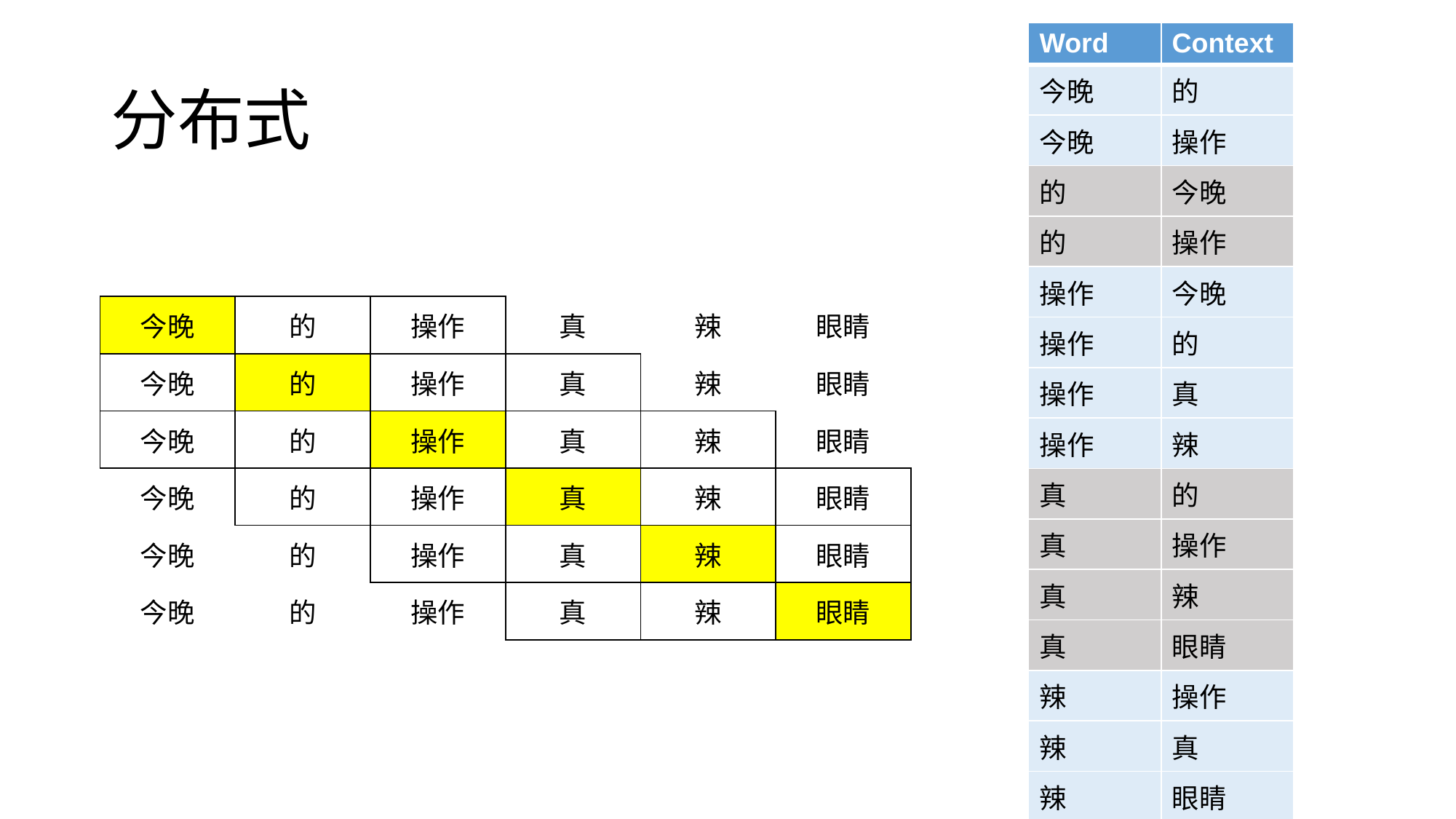

| Word | Context |
| --- | --- |
| 今晚 | 的 |
| 今晚 | 操作 |
| 的 | 今晚 |
| 的 | 操作 |
| 操作 | 今晚 |
| 操作 | 的 |
| 操作 | 真 |
| 操作 | 辣 |
| 真 | 的 |
| 真 | 操作 |
| 真 | 辣 |
| 真 | 眼睛 |
| 辣 | 操作 |
| 辣 | 真 |
| 辣 | 眼睛 |
| 眼睛 | 真 |
| 眼睛 | 辣 |
# 分布式
| 今晚 | 的 | 操作 | 真 | 辣 | 眼睛 |
| --- | --- | --- | --- | --- | --- |
| 今晚 | 的 | 操作 | 真 | 辣 | 眼睛 |
| 今晚 | 的 | 操作 | 真 | 辣 | 眼睛 |
| 今晚 | 的 | 操作 | 真 | 辣 | 眼睛 |
| 今晚 | 的 | 操作 | 真 | 辣 | 眼睛 |
| 今晚 | 的 | 操作 | 真 | 辣 | 眼睛 |